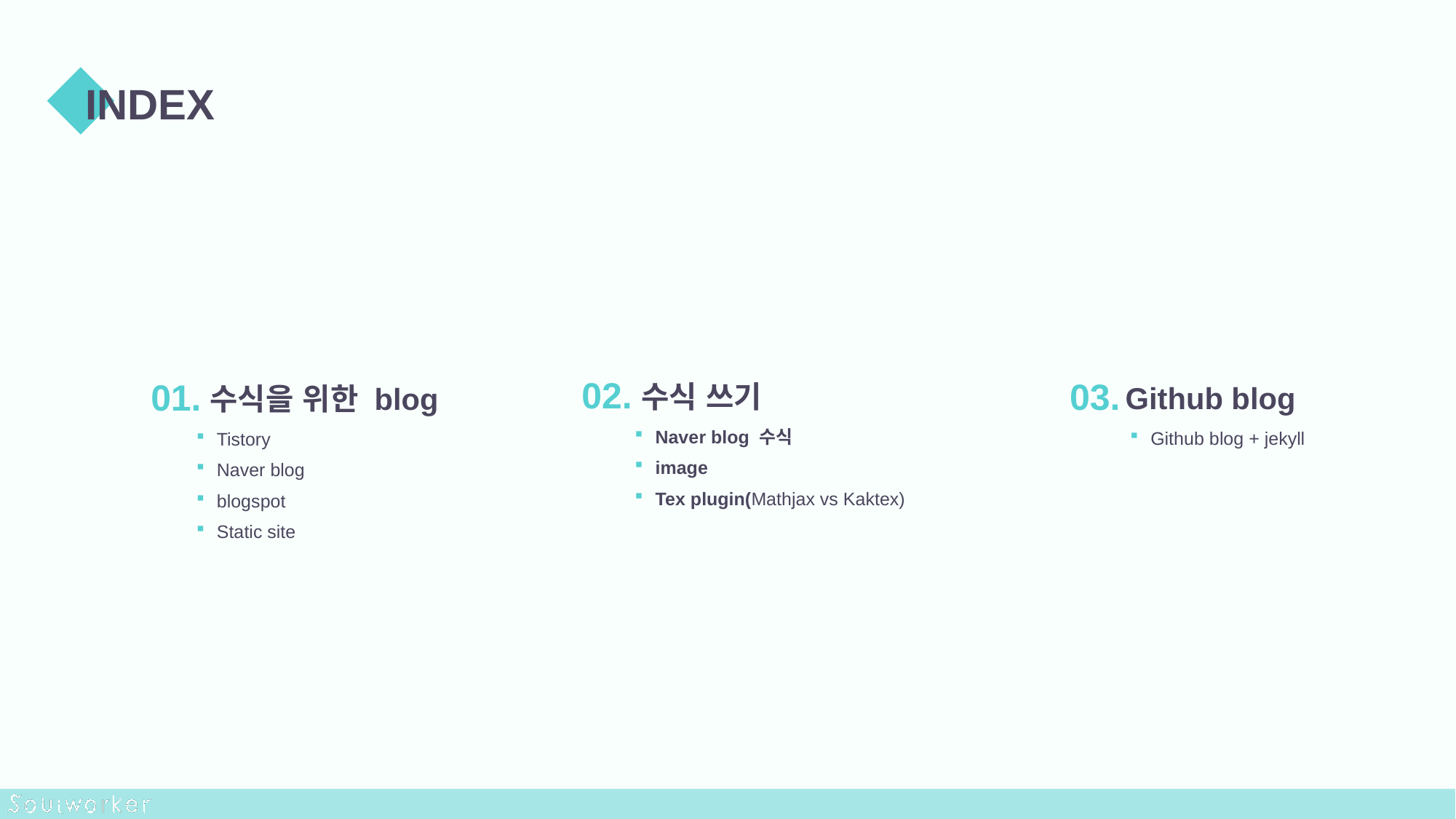

INDEX
02.
03.
01.
수식 쓰기
Github blog
수식을 위한 blog
Naver blog 수식
image
Tex plugin(Mathjax vs Kaktex)
Github blog + jekyll
Tistory
Naver blog
blogspot
Static site